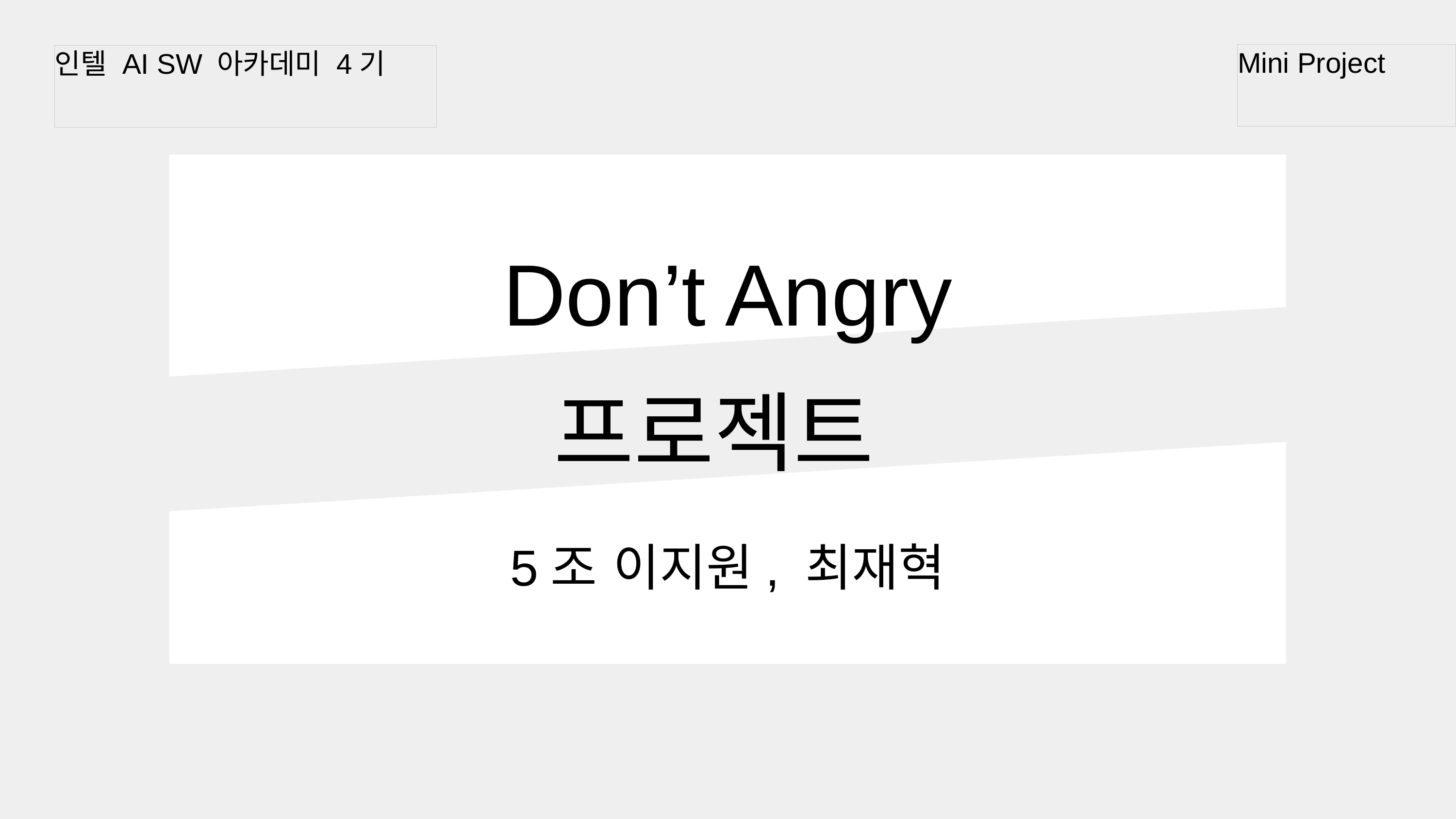

Mini Project
인텔 AI SW 아카데미 4기

Don’t Angry

프로젝트
5조 이지원, 최재혁